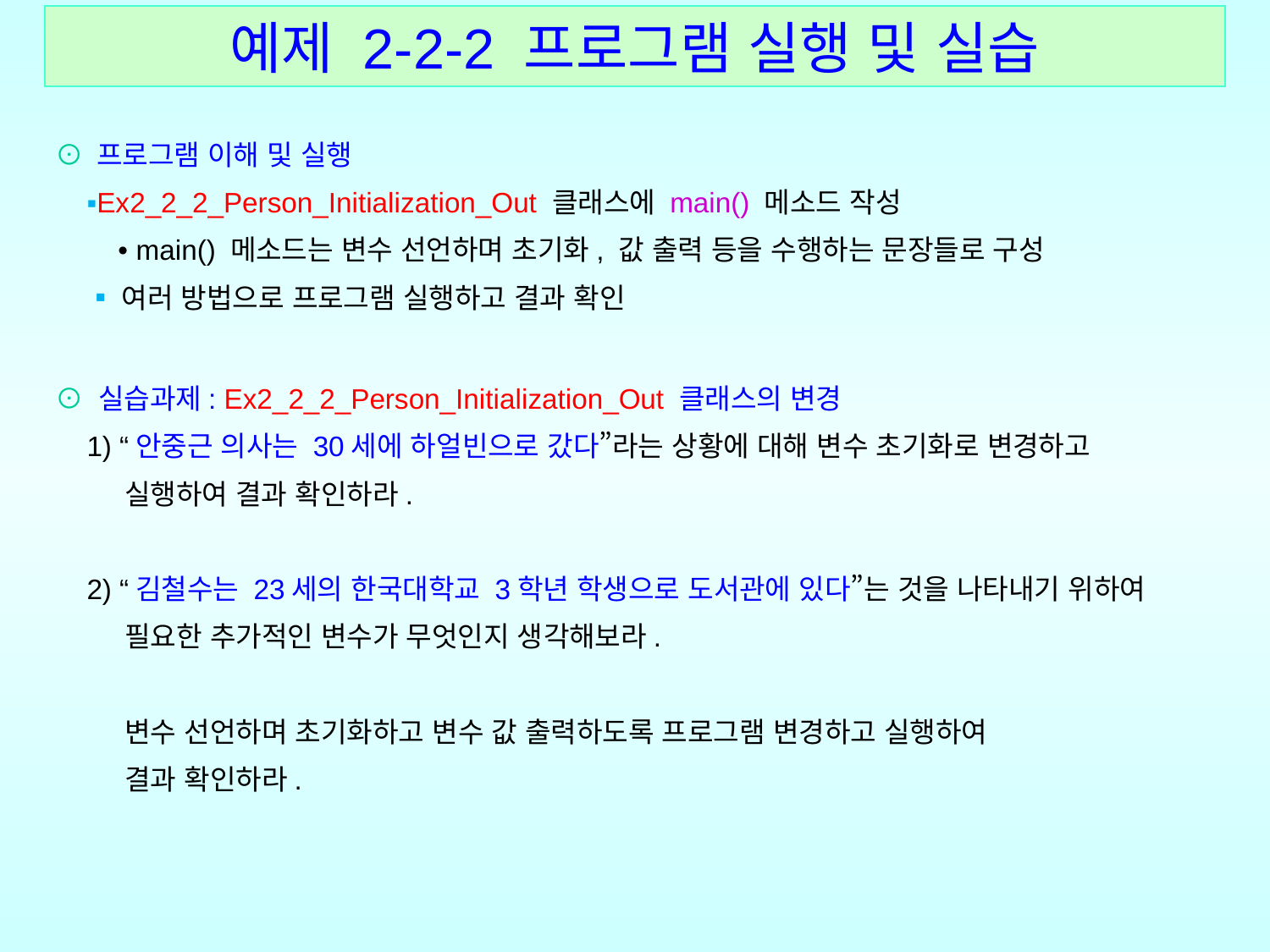

예제 2-2-2 프로그램 실행 및 실습
⊙ 프로그램 이해 및 실행
    ▪Ex2_2_2_Person_Initialization_Out 클래스에 main() 메소드 작성
        • main() 메소드는 변수 선언하며 초기화, 값 출력 등을 수행하는 문장들로 구성
    ▪여러 방법으로 프로그램 실행하고 결과 확인

⊙ 실습과제: Ex2_2_2_Person_Initialization_Out 클래스의 변경
    1) “안중근 의사는 30세에 하얼빈으로 갔다”라는 상황에 대해 변수 초기화로 변경하고
        실행하여 결과 확인하라.

    2) “김철수는 23세의 한국대학교 3학년 학생으로 도서관에 있다”는 것을 나타내기 위하여
        필요한 추가적인 변수가 무엇인지 생각해보라.

        변수 선언하며 초기화하고 변수 값 출력하도록 프로그램 변경하고 실행하여
        결과 확인하라.